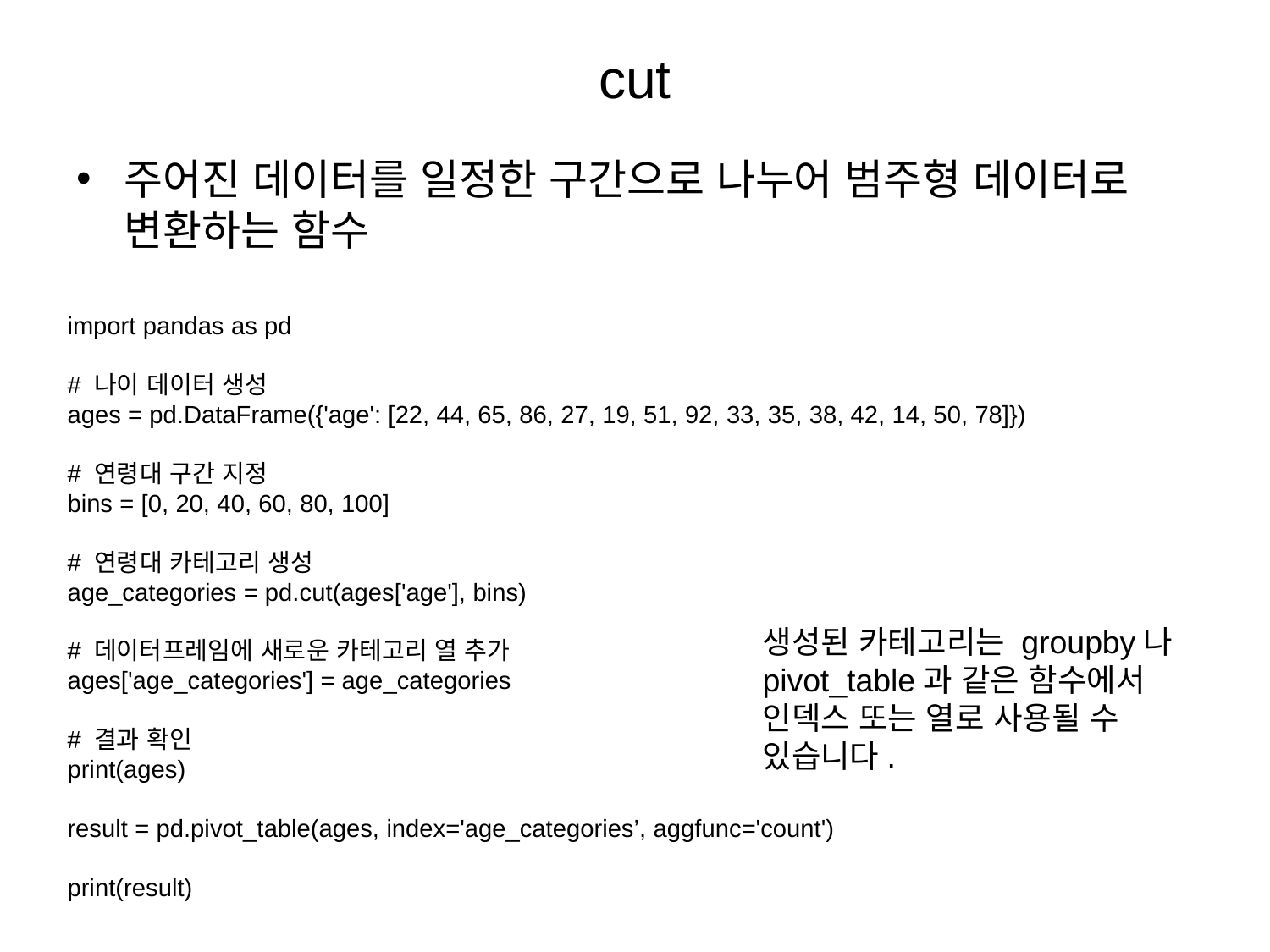

# cut
주어진 데이터를 일정한 구간으로 나누어 범주형 데이터로 변환하는 함수
import pandas as pd

# 나이 데이터 생성
ages = pd.DataFrame({'age': [22, 44, 65, 86, 27, 19, 51, 92, 33, 35, 38, 42, 14, 50, 78]})

# 연령대 구간 지정
bins = [0, 20, 40, 60, 80, 100]

# 연령대 카테고리 생성
age_categories = pd.cut(ages['age'], bins)

# 데이터프레임에 새로운 카테고리 열 추가
ages['age_categories'] = age_categories

# 결과 확인
print(ages)

result = pd.pivot_table(ages, index='age_categories’, aggfunc='count')

print(result)
생성된 카테고리는 groupby나 pivot_table과 같은 함수에서 인덱스 또는 열로 사용될 수 있습니다.